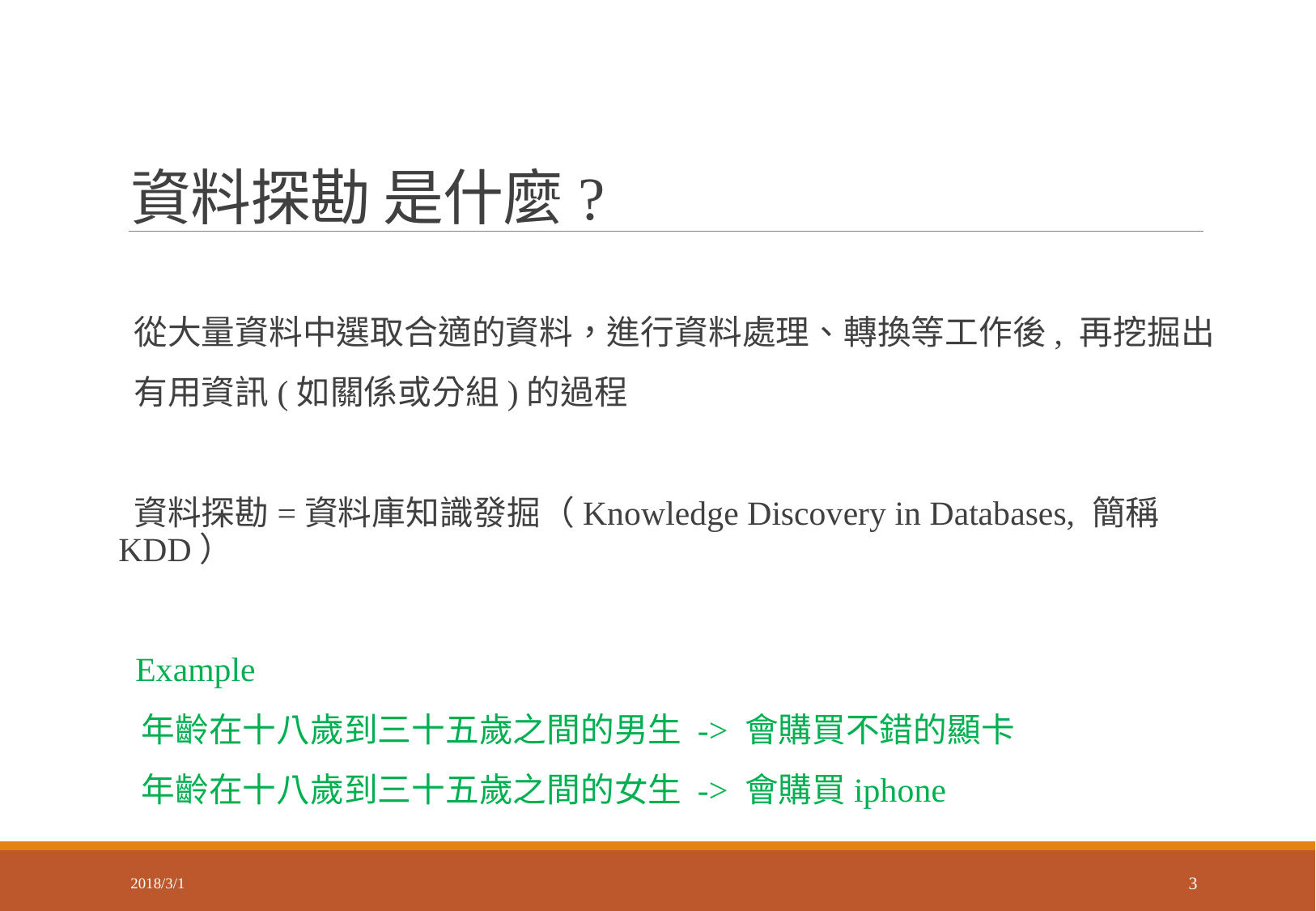

# 資料探勘 是什麼?

 從大量資料中選取合適的資料，進行資料處理、轉換等工作後, 再挖掘出
 有用資訊(如關係或分組)的過程

 資料探勘=資料庫知識發掘（Knowledge Discovery in Databases, 簡稱KDD）

  Example
  年齡在十八歲到三十五歲之間的男生 -> 會購買不錯的顯卡
  年齡在十八歲到三十五歲之間的女生 -> 會購買iphone

2018/3/1
3